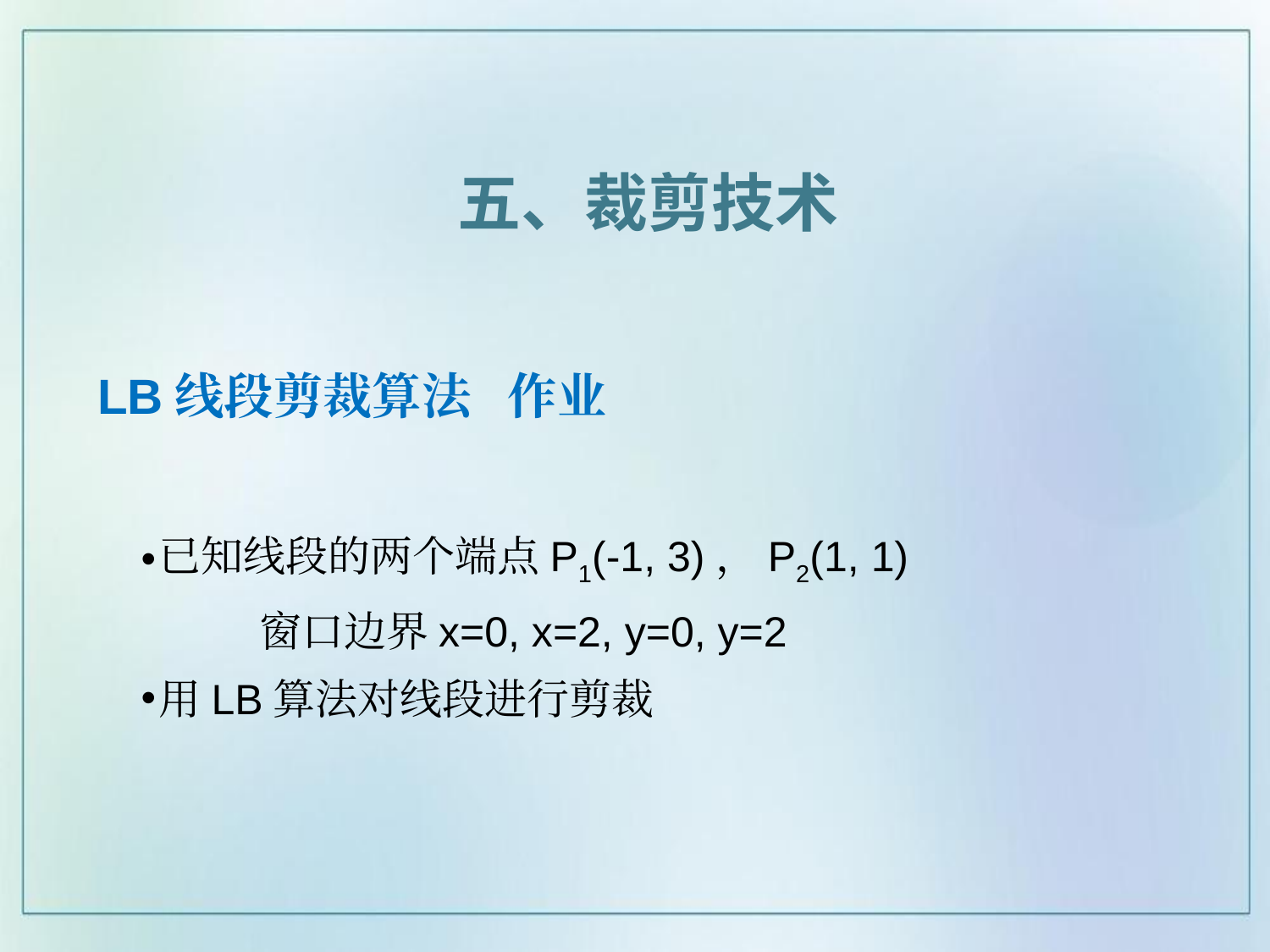

五、裁剪技术
# LB线段剪裁算法   作业
已知线段的两个端点P1(-1, 3)，P2(1, 1)
          窗口边界x=0, x=2, y=0, y=2
用LB算法对线段进行剪裁